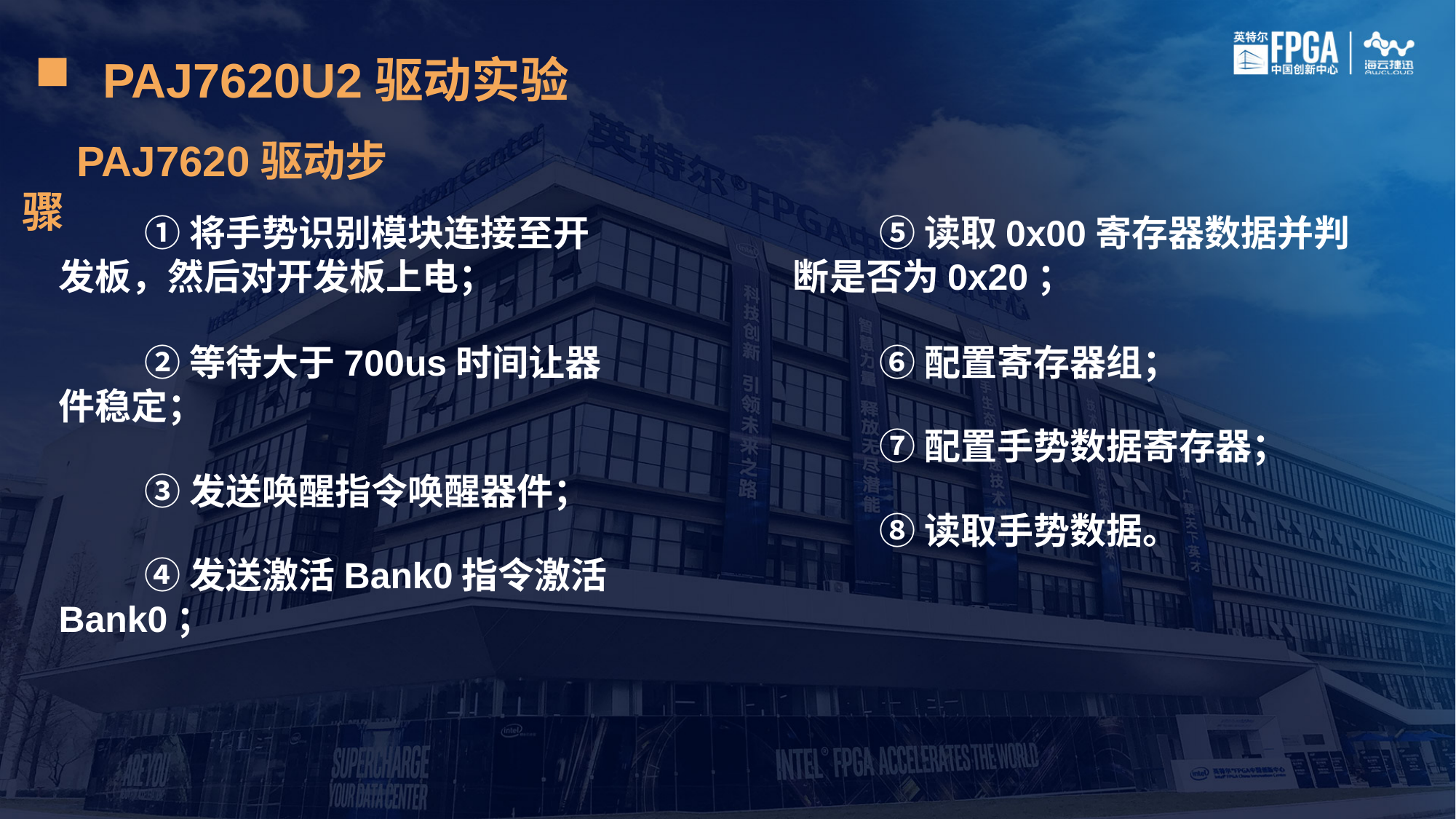

PAJ7620U2驱动实验
PAJ7620驱动步骤
①将手势识别模块连接至开发板，然后对开发板上电；
⑤读取0x00寄存器数据并判断是否为0x20；
②等待大于700us时间让器件稳定；
⑥配置寄存器组；
⑦配置手势数据寄存器；
③发送唤醒指令唤醒器件；
⑧读取手势数据。
④发送激活Bank0指令激活Bank0；